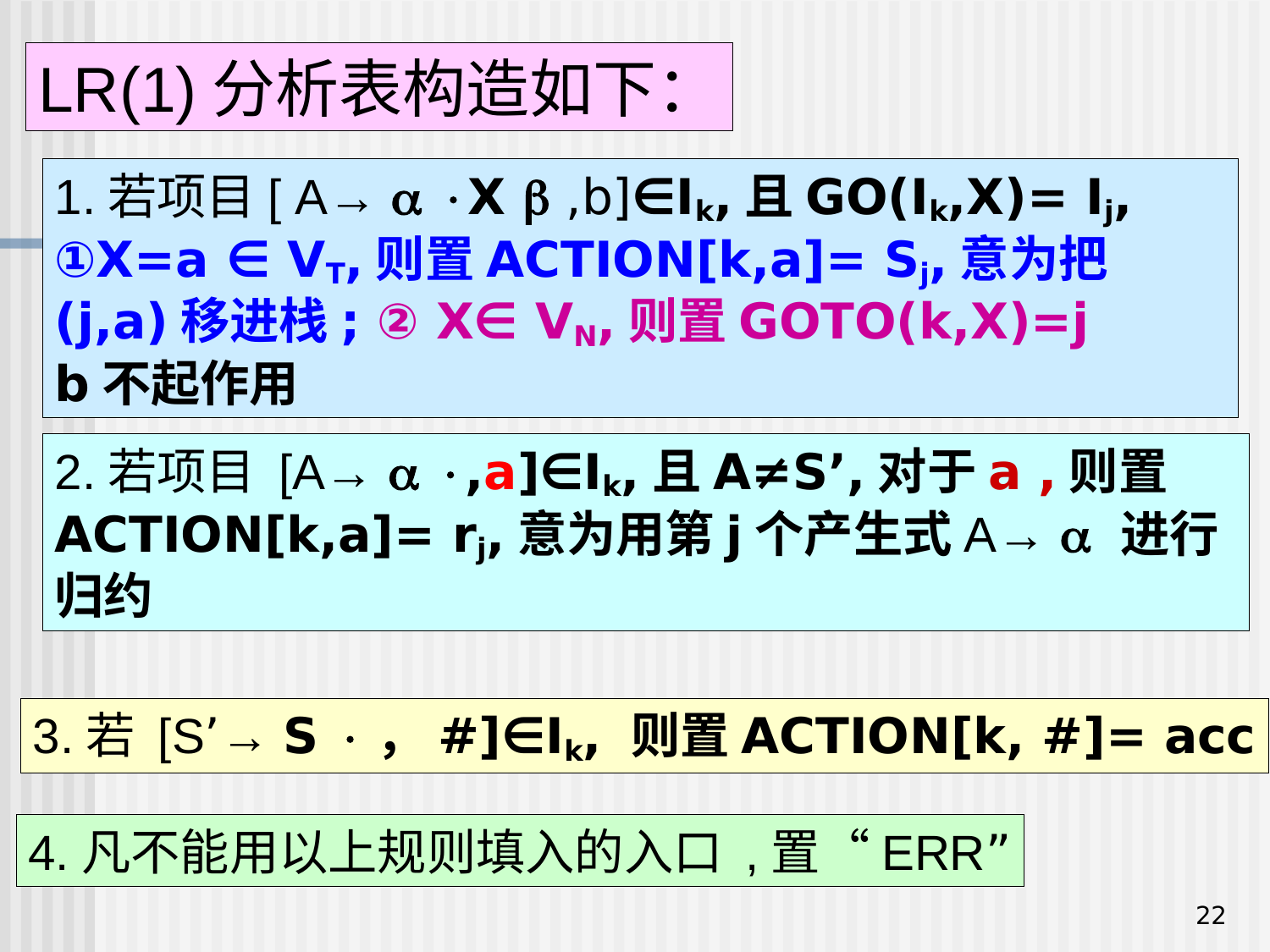

LR(1)分析表构造如下：
1.若项目[ A→ α ⋅X β ,b]∈Ik,且GO(Ik,X)= Ij,
①X=a ∈ VT,则置ACTION[k,a]= Sj,意为把
(j,a)移进栈; ② X∈ VN,则置GOTO(k,X)=j
b不起作用
2.若项目 [A→ α ⋅,a]∈Ik,且A≠S’,对于a ,则置ACTION[k,a]= rj,意为用第j个产生式A→ α 进行归约
3.若 [S’→ S ⋅，#]∈Ik, 则置ACTION[k, #]= acc
4.凡不能用以上规则填入的入口 ,置“ERR”
22